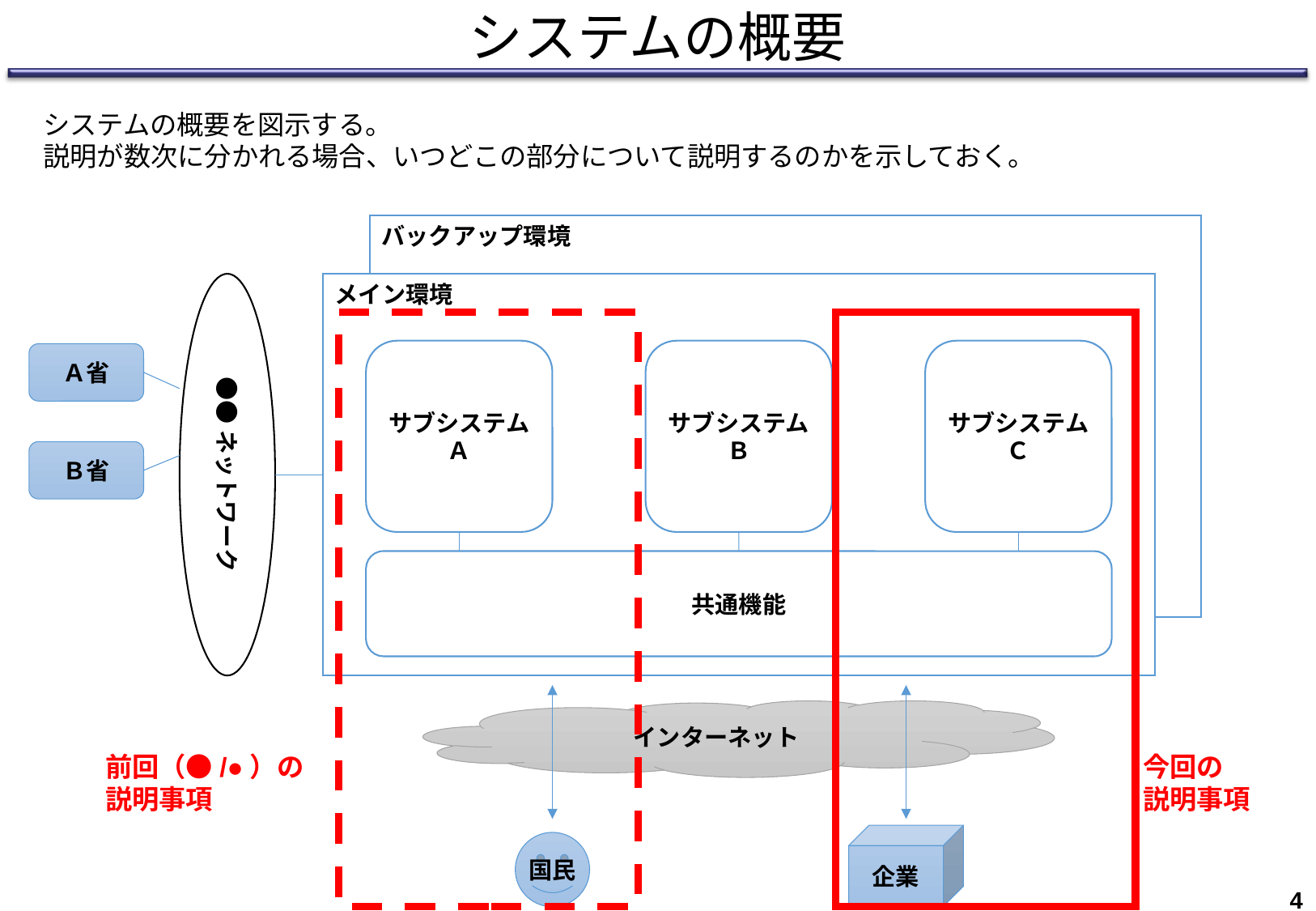

# システムの概要
システムの概要を図示する。
説明が数次に分かれる場合、いつどこの部分について説明するのかを示しておく。
バックアップ環境
●●ネットワーク
メイン環境

サブシステムＡ
サブシステムＢ
サブシステムＣ
Ａ省
Ｂ省
共通機能
インターネット
今回の
説明事項
前回（●/●）の
説明事項
企業
国民
4